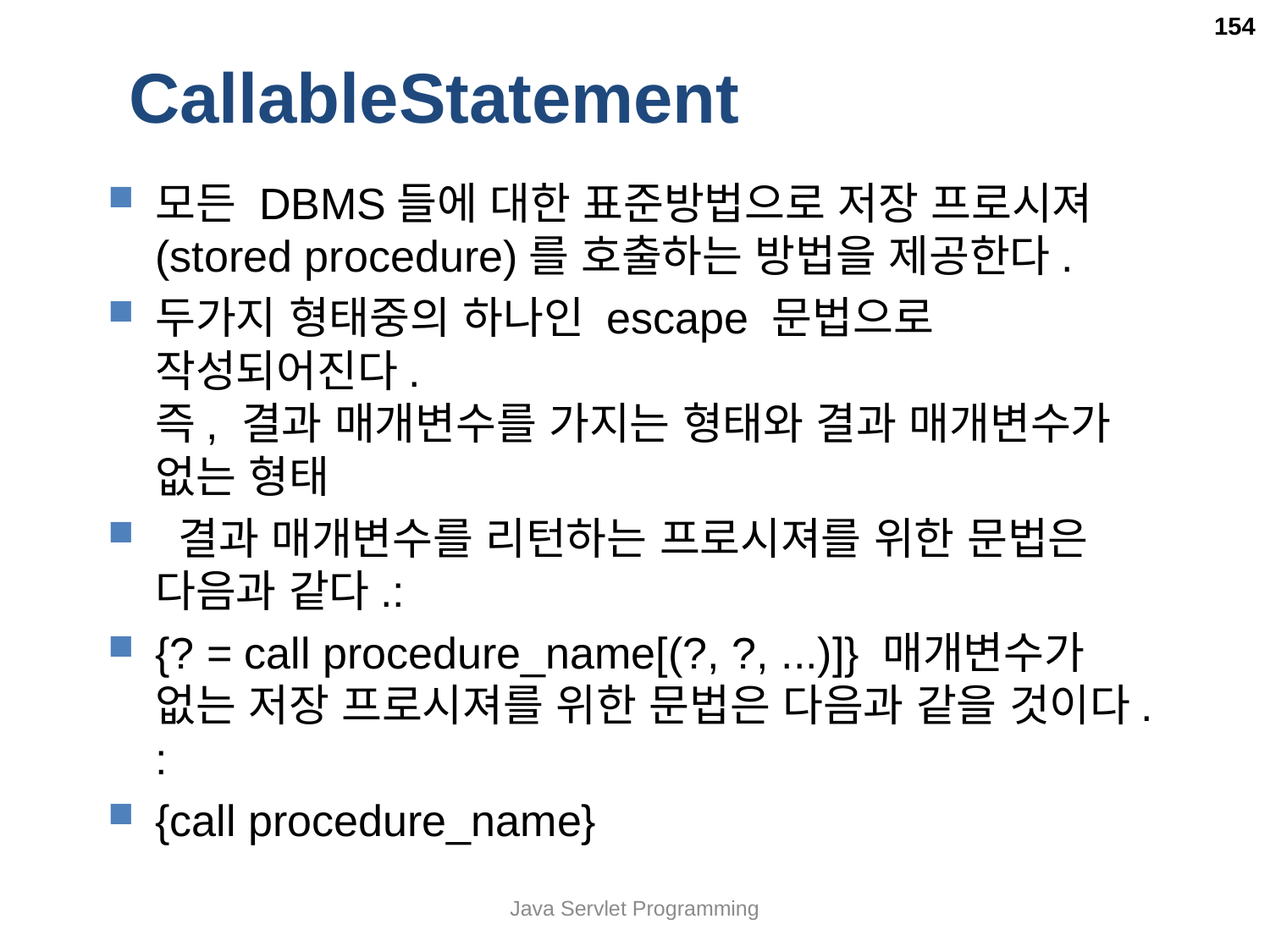

154
CallableStatement
모든 DBMS들에 대한 표준방법으로 저장 프로시져(stored procedure)를 호출하는 방법을 제공한다.
두가지 형태중의 하나인 escape 문법으로 작성되어진다.
즉, 결과 매개변수를 가지는 형태와 결과 매개변수가 없는 형태
 결과 매개변수를 리턴하는 프로시져를 위한 문법은 다음과 같다.:
{? = call procedure_name[(?, ?, ...)]} 매개변수가 없는 저장 프로시져를 위한 문법은 다음과 같을 것이다. :
{call procedure_name}
Java Servlet Programming